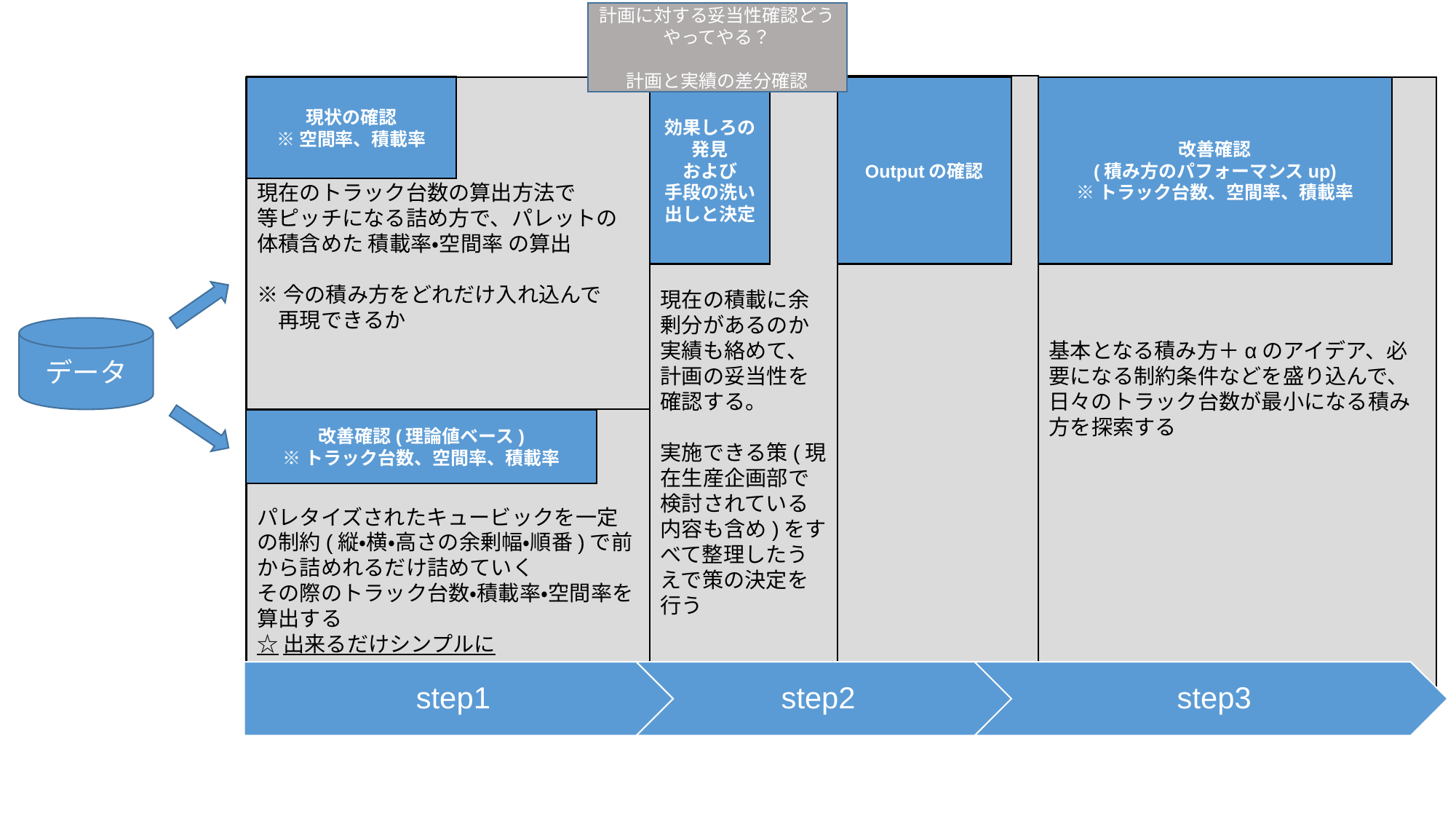

計画に対する妥当性確認どうやってやる？

計画と実績の差分確認

Outputの確認
効果しろの発見
および
手段の洗い出しと決定

現在のトラック台数の算出方法で
等ピッチになる詰め方で、パレットの体積含めた 積載率・空間率 の算出

※今の積み方をどれだけ入れ込んで
　再現できるか
現状の確認
※空間率、積載率
基本となる積み方＋αのアイデア、必要になる制約条件などを盛り込んで、日々のトラック台数が最小になる積み方を探索する
改善確認
(積み方のパフォーマンスup)
※トラック台数、空間率、積載率

現在の積載に余剰分があるのか実績も絡めて、計画の妥当性を確認する。

実施できる策(現在生産企画部で検討されている内容も含め)をすべて整理したうえで策の決定を行う

データ

パレタイズされたキュービックを一定の制約(縦・横・高さの余剰幅・順番)で前から詰めれるだけ詰めていく
その際のトラック台数・積載率・空間率を算出する
☆出来るだけシンプルに
改善確認(理論値ベース)
※トラック台数、空間率、積載率

　　　　　step1
　　　step2
step3